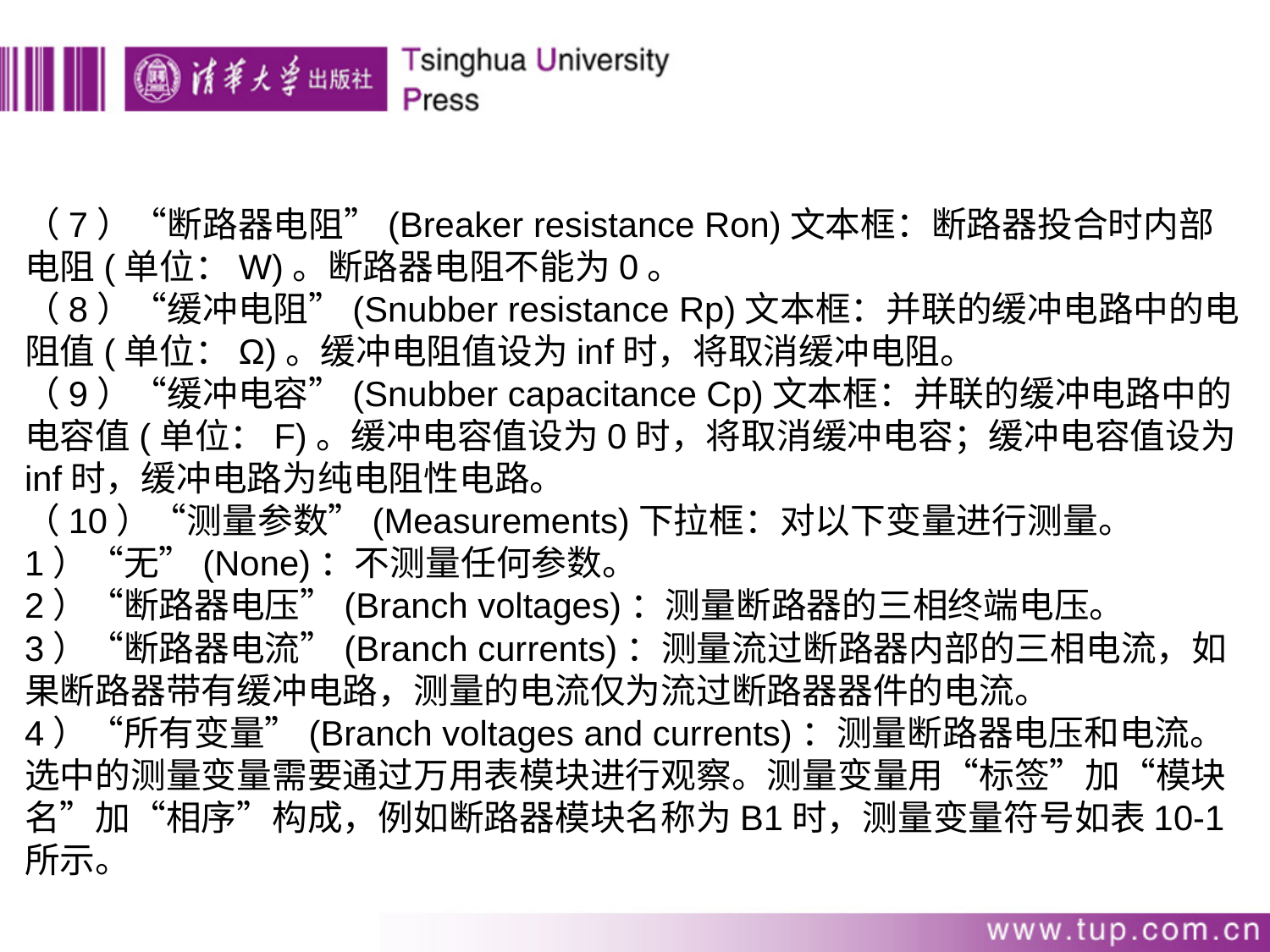

（7）“断路器电阻”(Breaker resistance Ron)文本框：断路器投合时内部电阻(单位：W)。断路器电阻不能为0。
（8）“缓冲电阻”(Snubber resistance Rp)文本框：并联的缓冲电路中的电阻值(单位：Ω)。缓冲电阻值设为inf时，将取消缓冲电阻。
（9）“缓冲电容”(Snubber capacitance Cp)文本框：并联的缓冲电路中的电容值(单位：F)。缓冲电容值设为0时，将取消缓冲电容；缓冲电容值设为inf时，缓冲电路为纯电阻性电路。
（10）“测量参数”(Measurements)下拉框：对以下变量进行测量。
1）“无”(None)：不测量任何参数。
2）“断路器电压”(Branch voltages)：测量断路器的三相终端电压。
3）“断路器电流”(Branch currents)：测量流过断路器内部的三相电流，如果断路器带有缓冲电路，测量的电流仅为流过断路器器件的电流。
4）“所有变量”(Branch voltages and currents)：测量断路器电压和电流。
选中的测量变量需要通过万用表模块进行观察。测量变量用“标签”加“模块名”加“相序”构成，例如断路器模块名称为B1时，测量变量符号如表10-1所示。